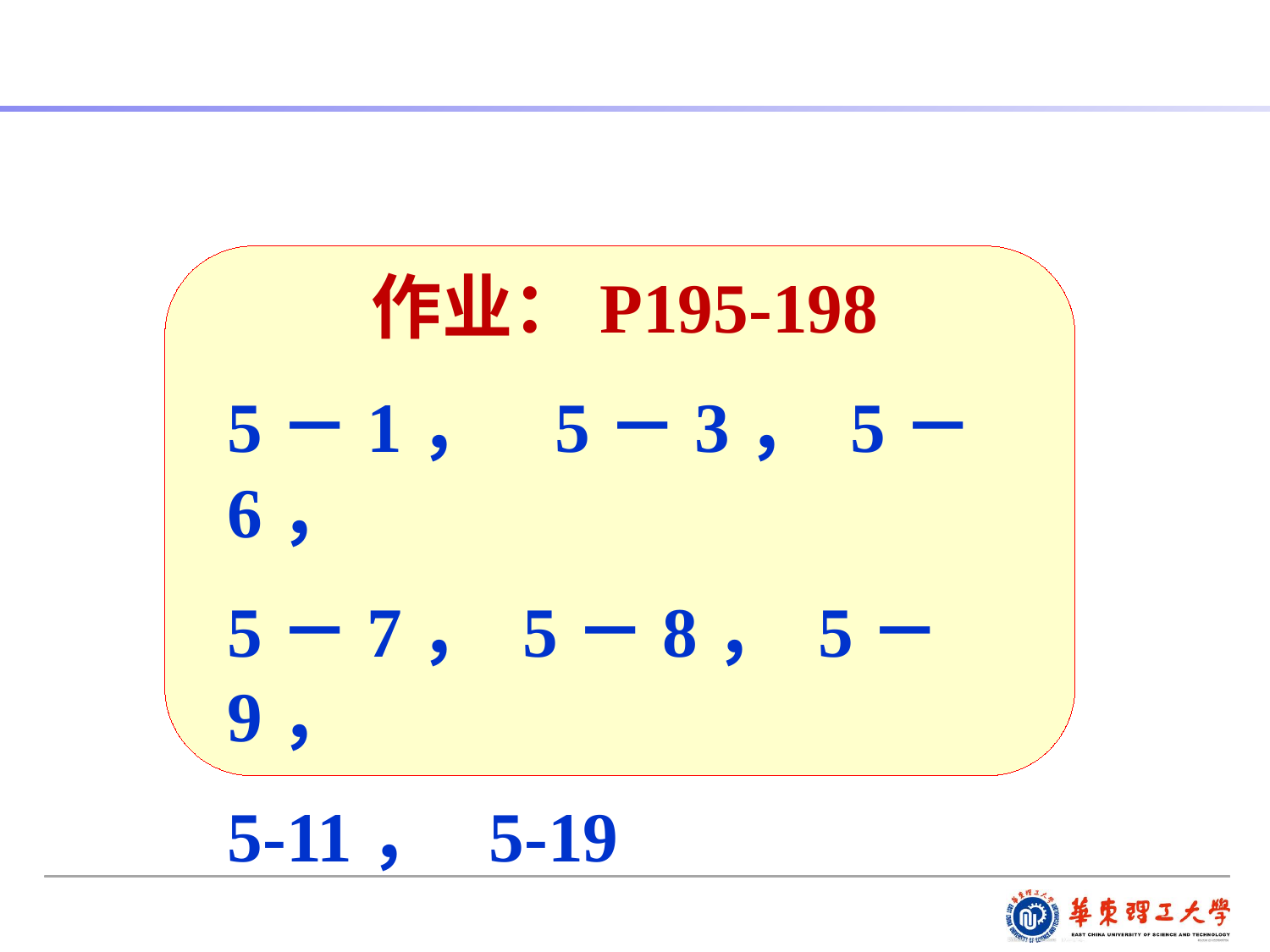

作业：P195-198
5－1，   5－3， 5－6，
5－7， 5－8， 5－9，
5-11，  5-19